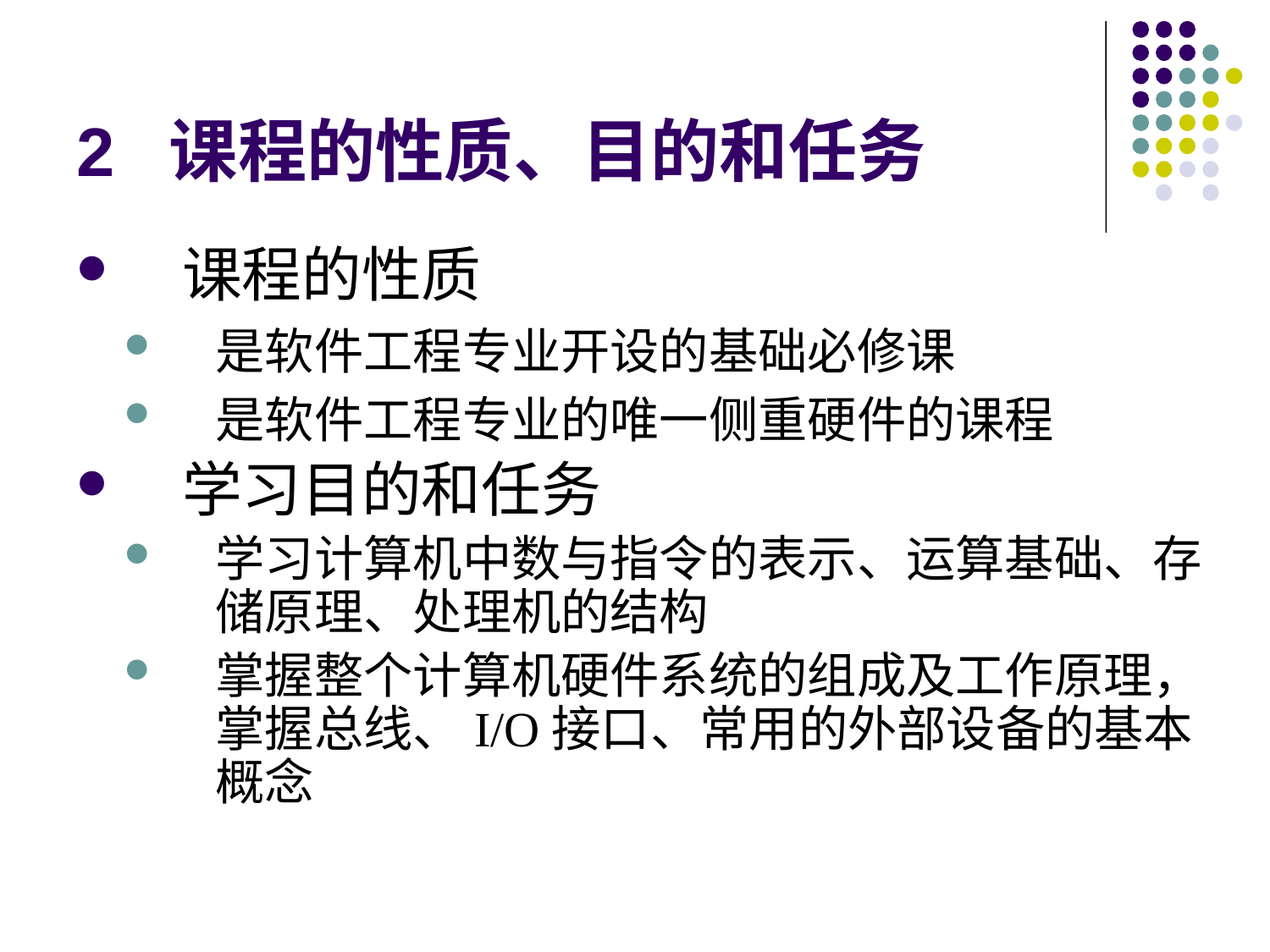

# 2  课程的性质、目的和任务
课程的性质
是软件工程专业开设的基础必修课
是软件工程专业的唯一侧重硬件的课程
学习目的和任务
学习计算机中数与指令的表示、运算基础、存储原理、处理机的结构
掌握整个计算机硬件系统的组成及工作原理，掌握总线、I/O接口、常用的外部设备的基本概念

3